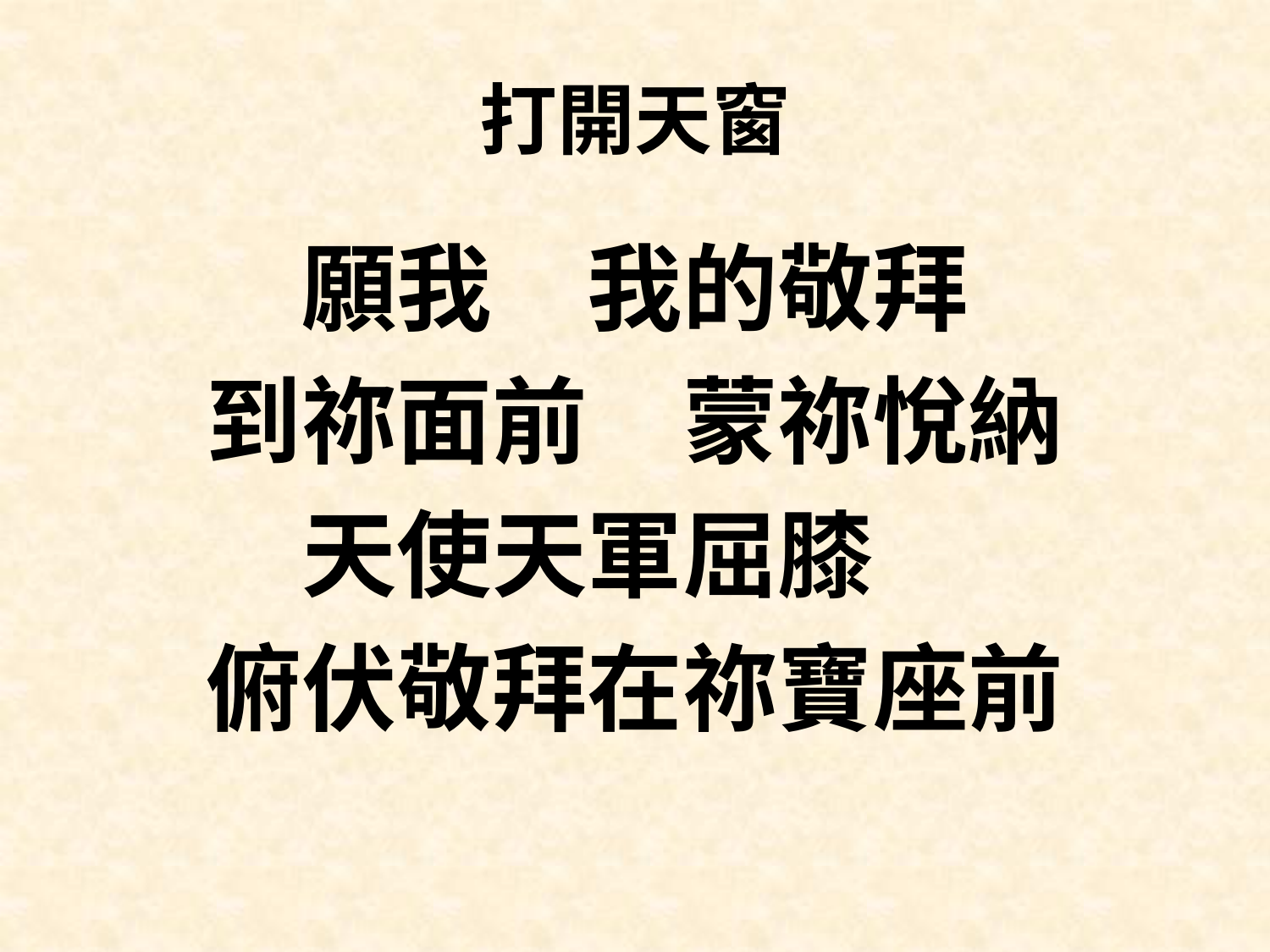

# 打開天窗
願我　我的敬拜
到祢面前　蒙祢悅納
天使天軍屈膝
俯伏敬拜在祢寶座前